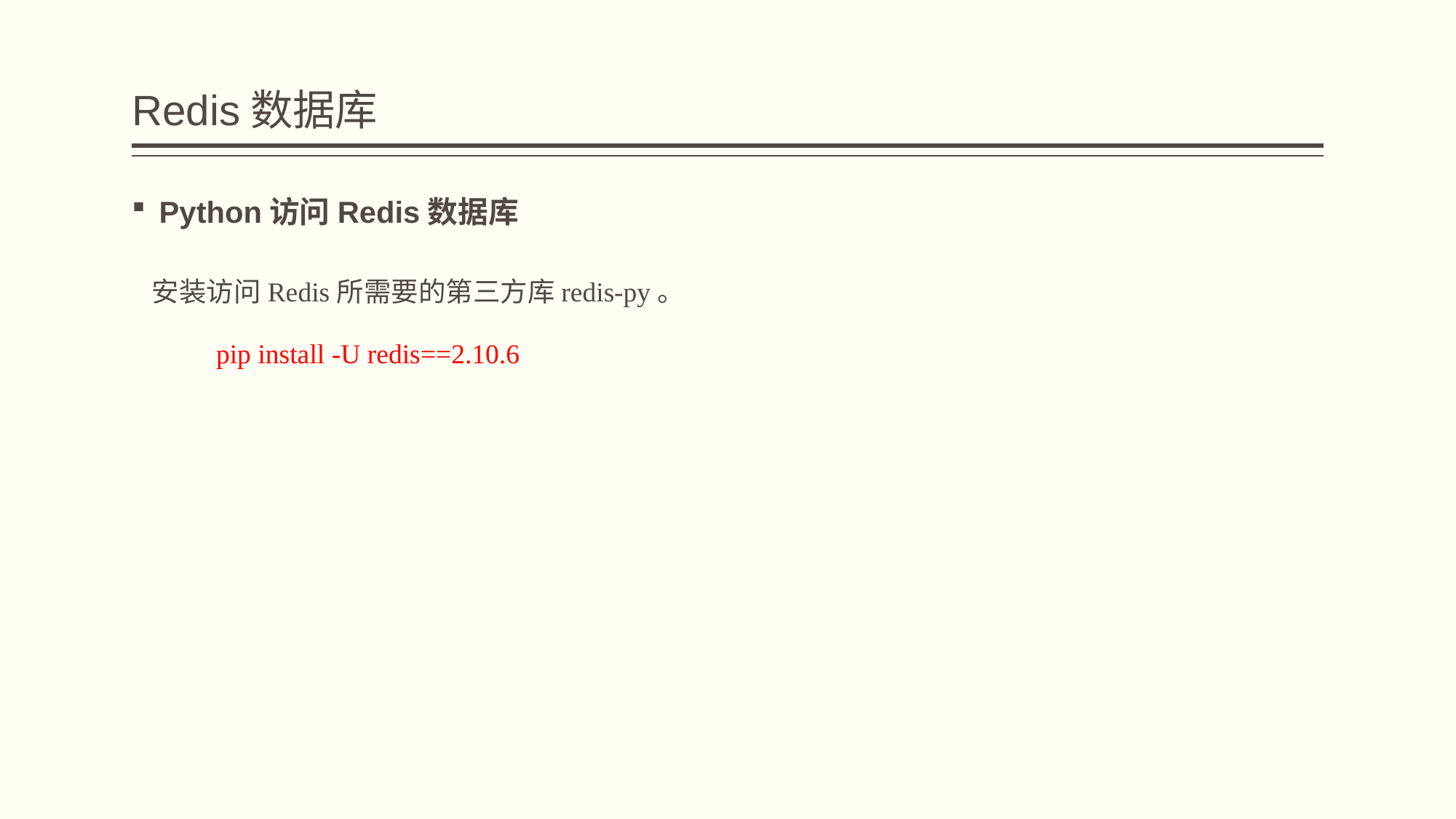

# Redis数据库
Python访问Redis数据库
安装访问Redis所需要的第三方库redis-py。
pip install -U redis==2.10.6